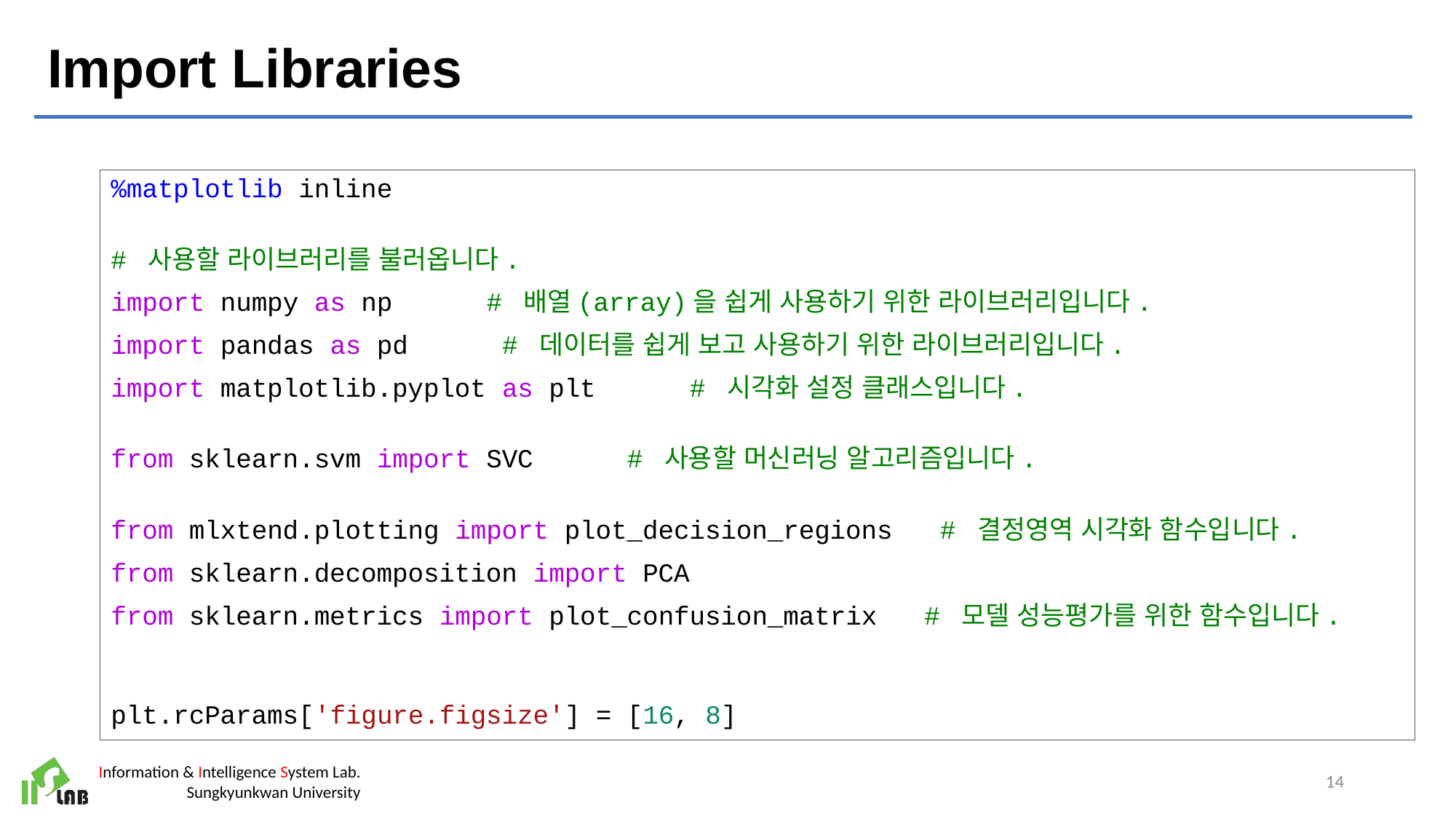

# Import Libraries
%matplotlib inline
# 사용할 라이브러리를 불러옵니다.
import numpy as np      # 배열(array)을 쉽게 사용하기 위한 라이브러리입니다.
import pandas as pd      # 데이터를 쉽게 보고 사용하기 위한 라이브러리입니다.
import matplotlib.pyplot as plt      # 시각화 설정 클래스입니다.
from sklearn.svm import SVC      # 사용할 머신러닝 알고리즘입니다.
from mlxtend.plotting import plot_decision_regions   # 결정영역 시각화 함수입니다.
from sklearn.decomposition import PCA
from sklearn.metrics import plot_confusion_matrix   # 모델 성능평가를 위한 함수입니다.
plt.rcParams['figure.figsize'] = [16, 8]
14